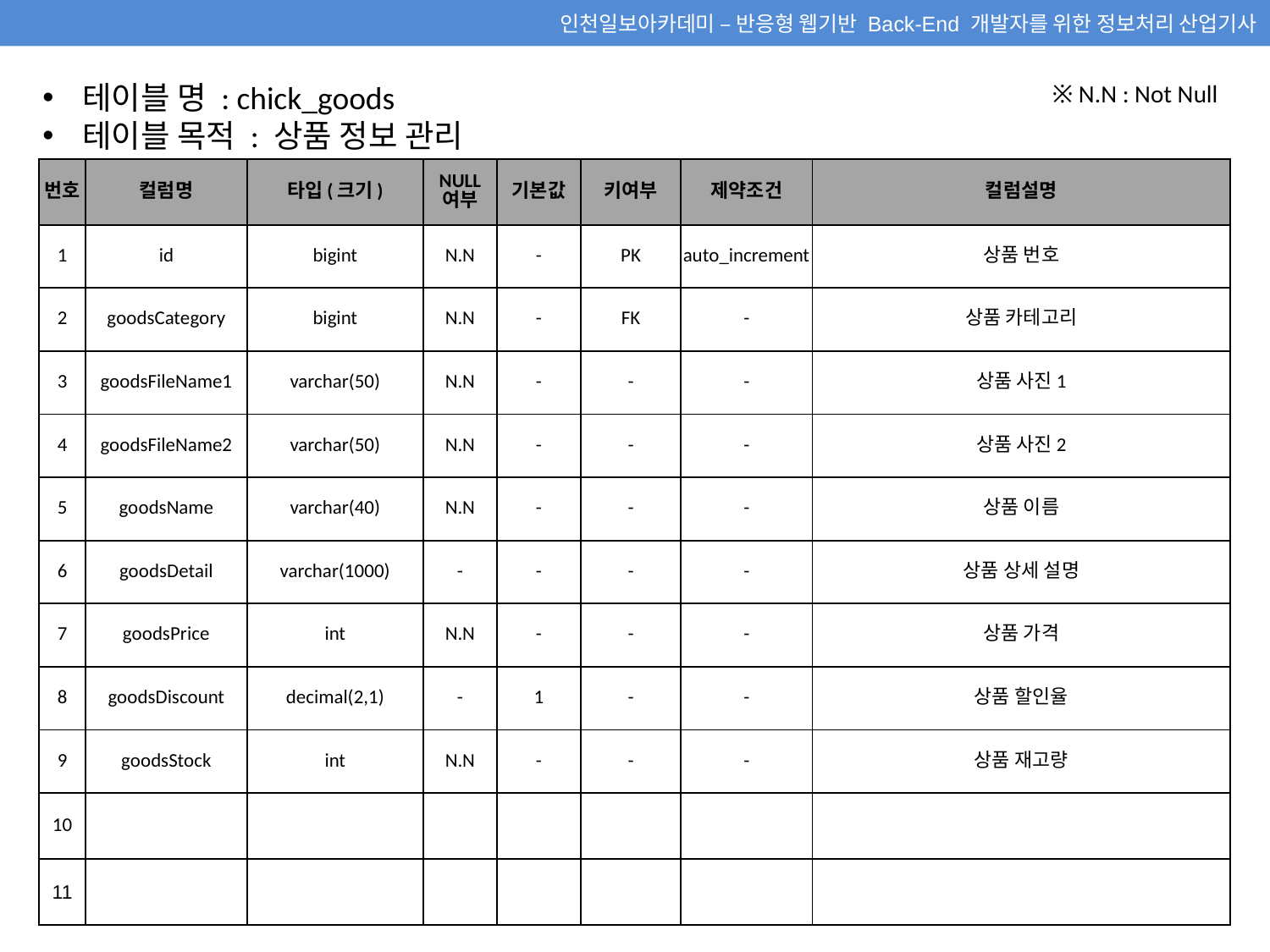

테이블 명 : chick_goods
테이블 목적 : 상품 정보 관리
※ N.N : Not Null
| 번호 | 컬럼명 | 타입(크기) | NULL 여부 | 기본값 | 키여부 | 제약조건 | 컬럼설명 |
| --- | --- | --- | --- | --- | --- | --- | --- |
| 1 | id | bigint | N.N | - | PK | auto\_increment | 상품 번호 |
| 2 | goodsCategory | bigint | N.N | - | FK | - | 상품 카테고리 |
| 3 | goodsFileName1 | varchar(50) | N.N | - | - | - | 상품 사진1 |
| 4 | goodsFileName2 | varchar(50) | N.N | - | - | - | 상품 사진2 |
| 5 | goodsName | varchar(40) | N.N | - | - | - | 상품 이름 |
| 6 | goodsDetail | varchar(1000) | - | - | - | - | 상품 상세 설명 |
| 7 | goodsPrice | int | N.N | - | - | - | 상품 가격 |
| 8 | goodsDiscount | decimal(2,1) | - | 1 | - | - | 상품 할인율 |
| 9 | goodsStock | int | N.N | - | - | - | 상품 재고량 |
| 10 |  |  |  |  |  |  |  |
| 11 |  |  |  |  |  |  |  |